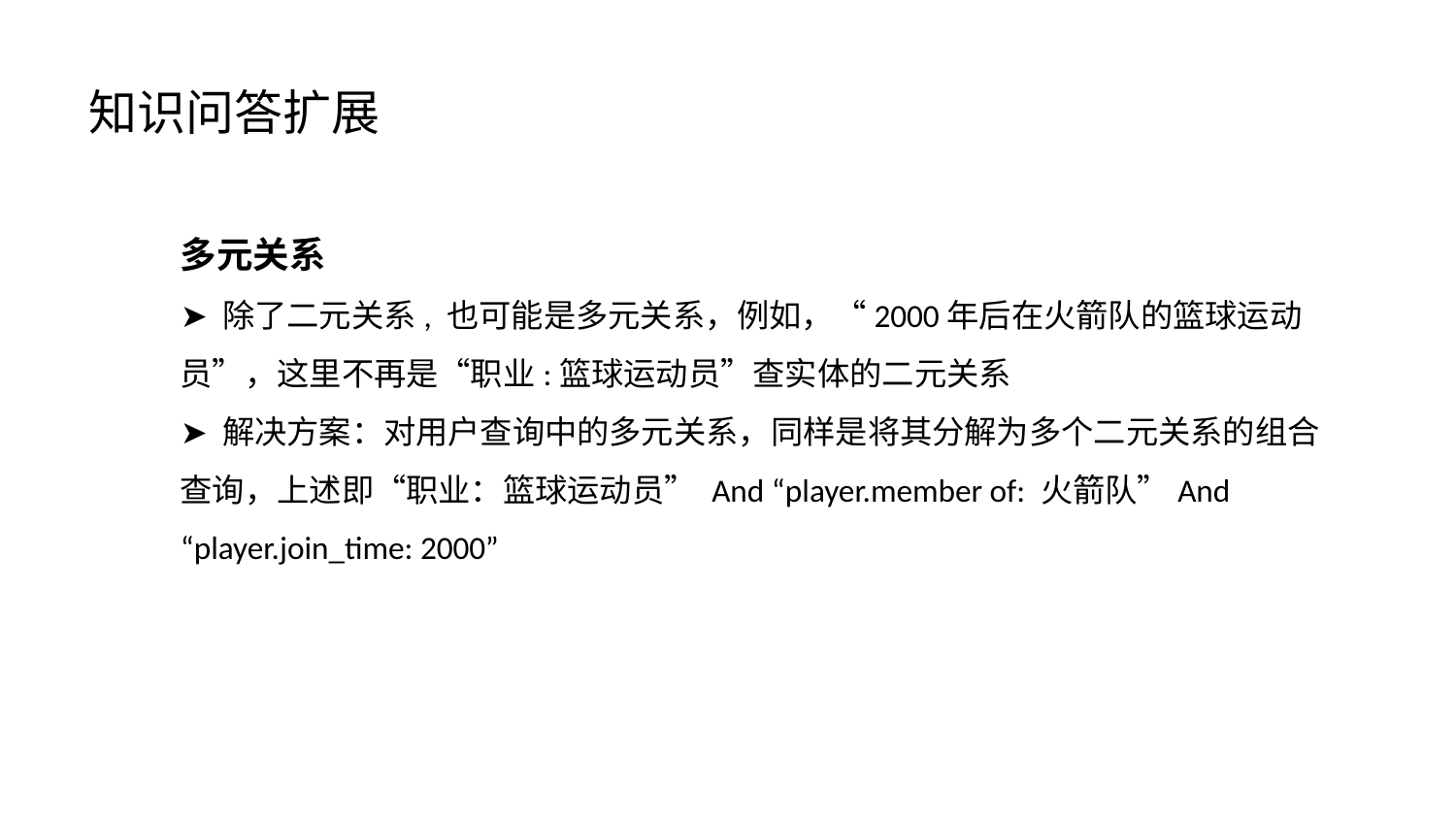

# 知识问答扩展
多元关系
➤ 除了二元关系, 也可能是多元关系，例如，“2000年后在火箭队的篮球运动员”，这里不再是“职业:篮球运动员”查实体的二元关系
➤ 解决方案：对用户查询中的多元关系，同样是将其分解为多个二元关系的组合查询，上述即“职业：篮球运动员” And “player.member of: 火箭队”And “player.join_time: 2000”